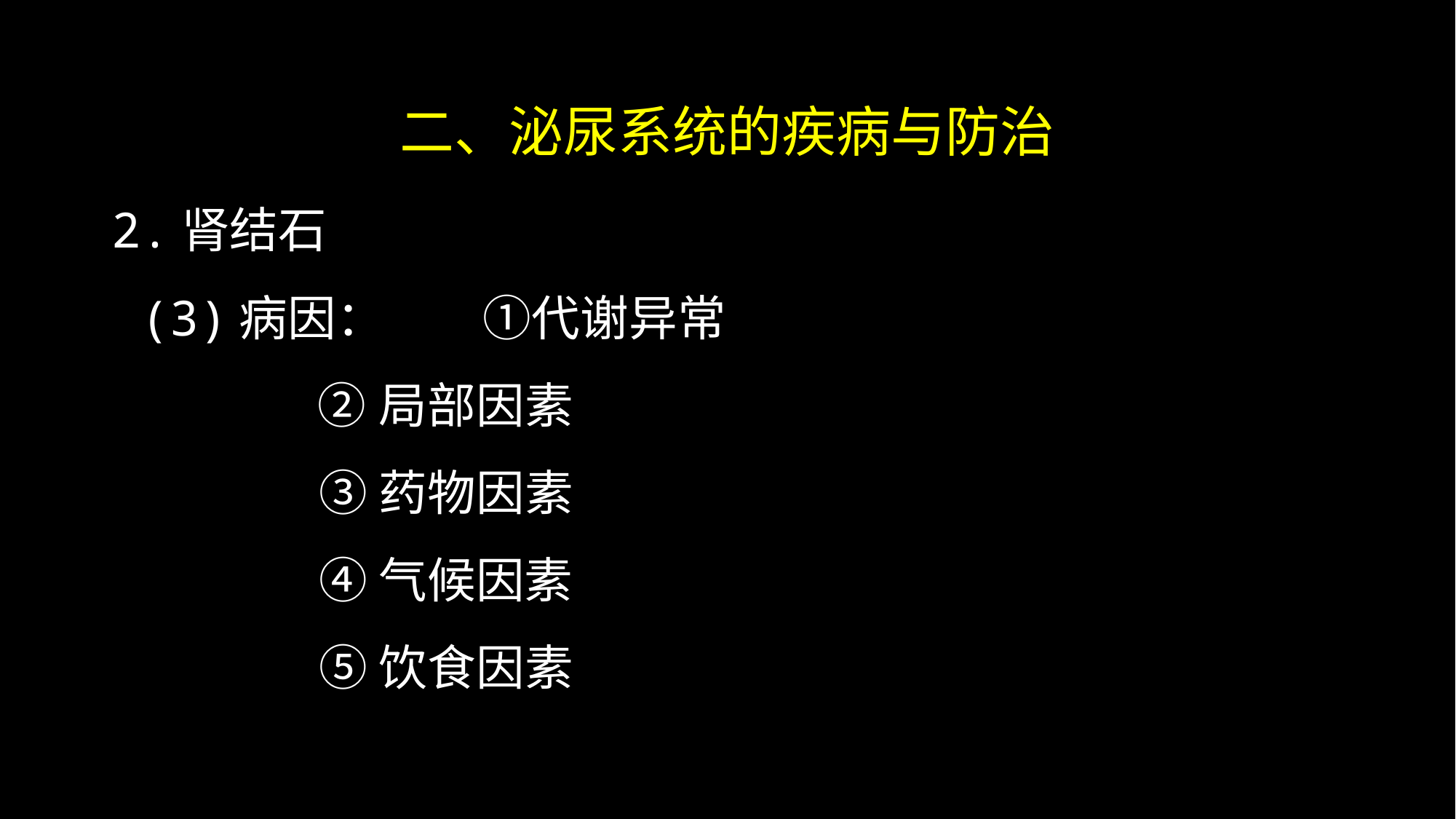

二、泌尿系统的疾病与防治
2.肾结石
 (3)病因：         ①代谢异常
                   ②局部因素
                   ③药物因素
                   ④气候因素
                   ⑤饮食因素